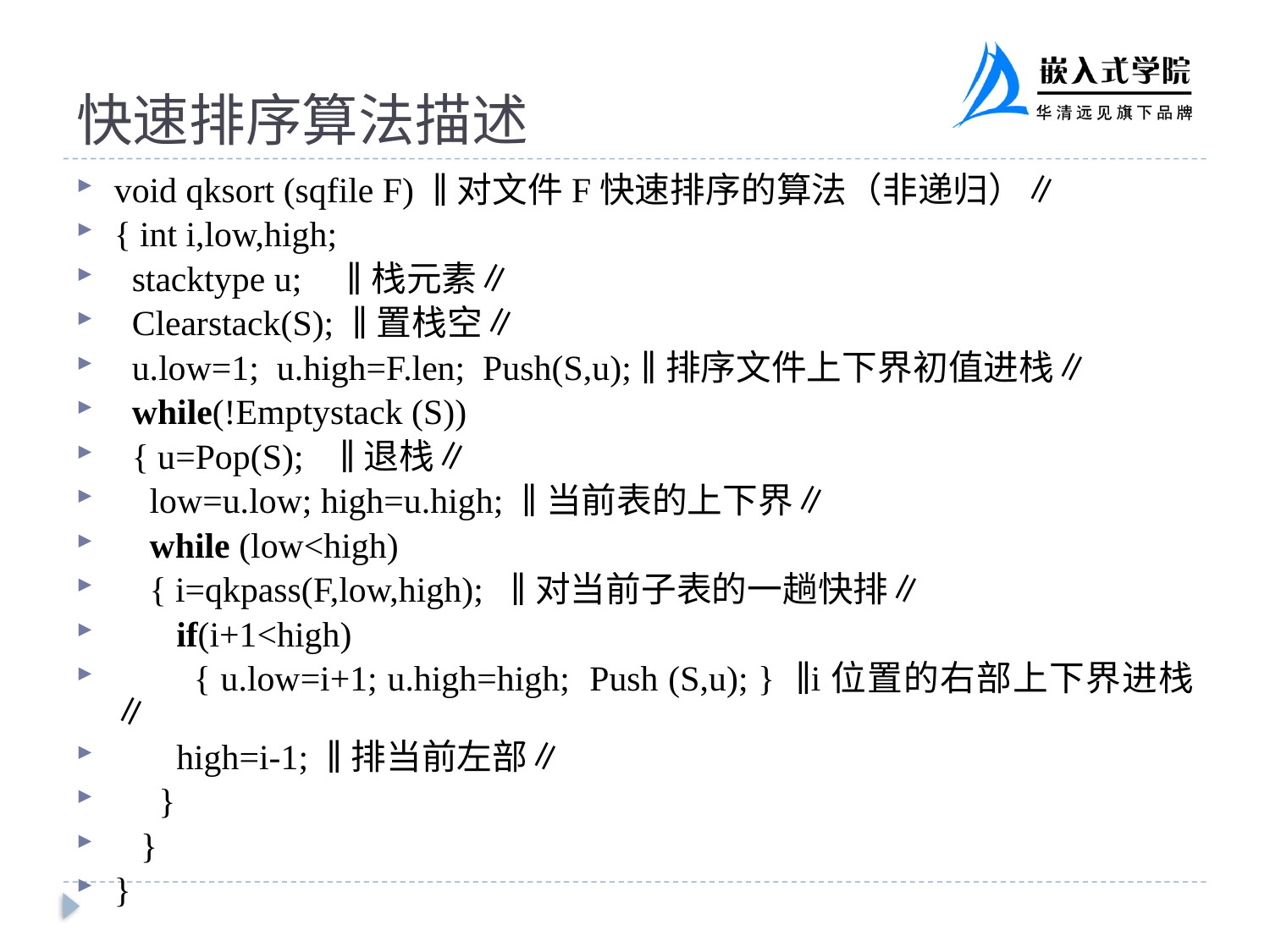

# 快速排序算法描述
void qksort (sqfile F)  ∥对文件F快速排序的算法（非递归）∥
{ int i,low,high;
  stacktype u;     ∥栈元素∥
  Clearstack(S);  ∥置栈空∥
  u.low=1;  u.high=F.len;  Push(S,u); ∥排序文件上下界初值进栈∥
  while(!Emptystack (S))
  { u=Pop(S);    ∥退栈∥
    low=u.low; high=u.high;  ∥当前表的上下界∥
    while (low<high)
    { i=qkpass(F,low,high);   ∥对当前子表的一趟快排∥
       if(i+1<high)
        { u.low=i+1; u.high=high;  Push (S,u); }  ∥i位置的右部上下界进栈∥
       high=i-1;  ∥排当前左部∥
     }
   }
}

208